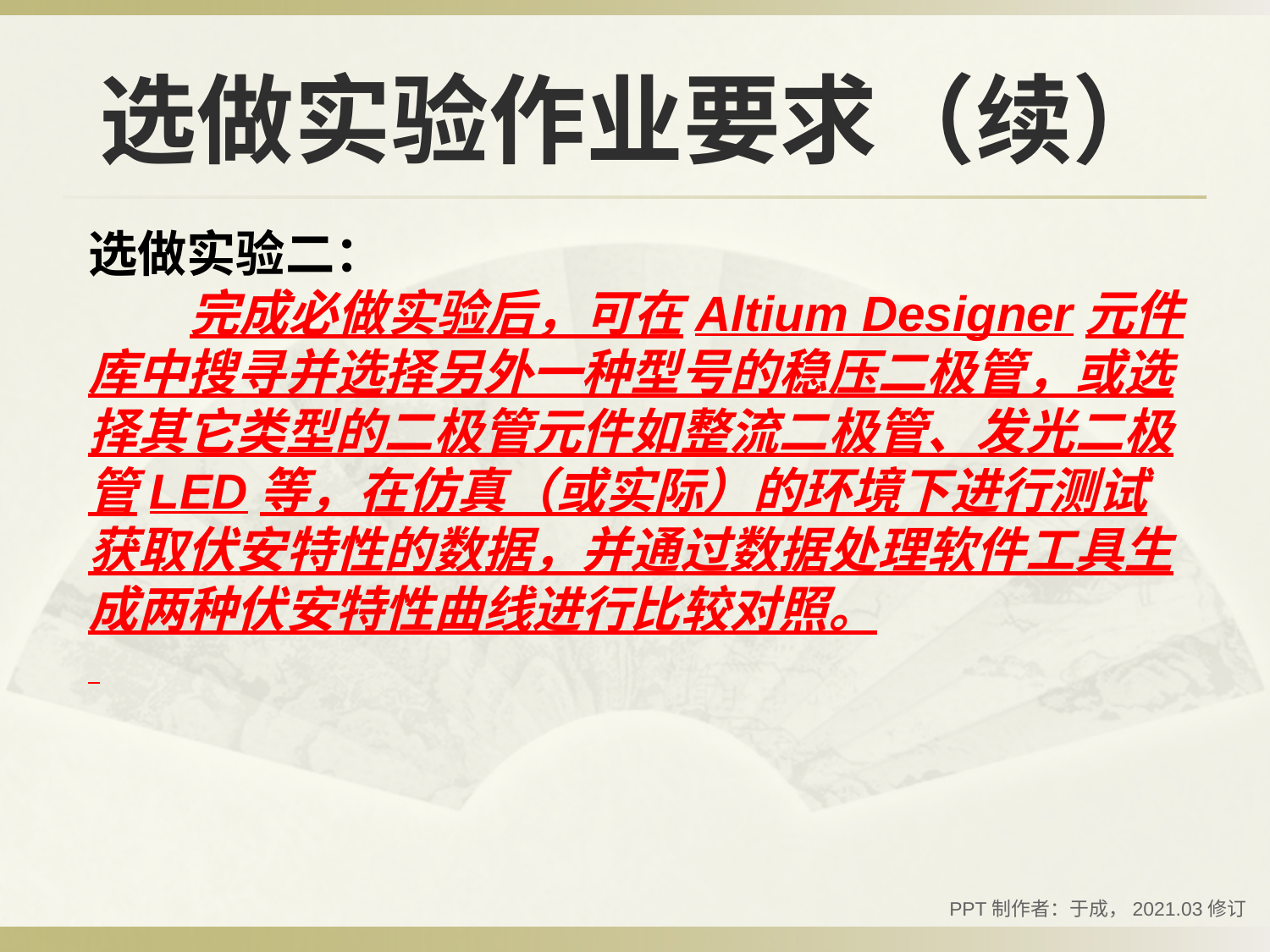

# 选做实验作业要求（续）
选做实验二：
        完成必做实验后，可在Altium Designer元件库中搜寻并选择另外一种型号的稳压二极管，或选择其它类型的二极管元件如整流二极管、发光二极管LED等，在仿真（或实际）的环境下进行测试获取伏安特性的数据，并通过数据处理软件工具生成两种伏安特性曲线进行比较对照。

PPT制作者：于成，2021.03修订